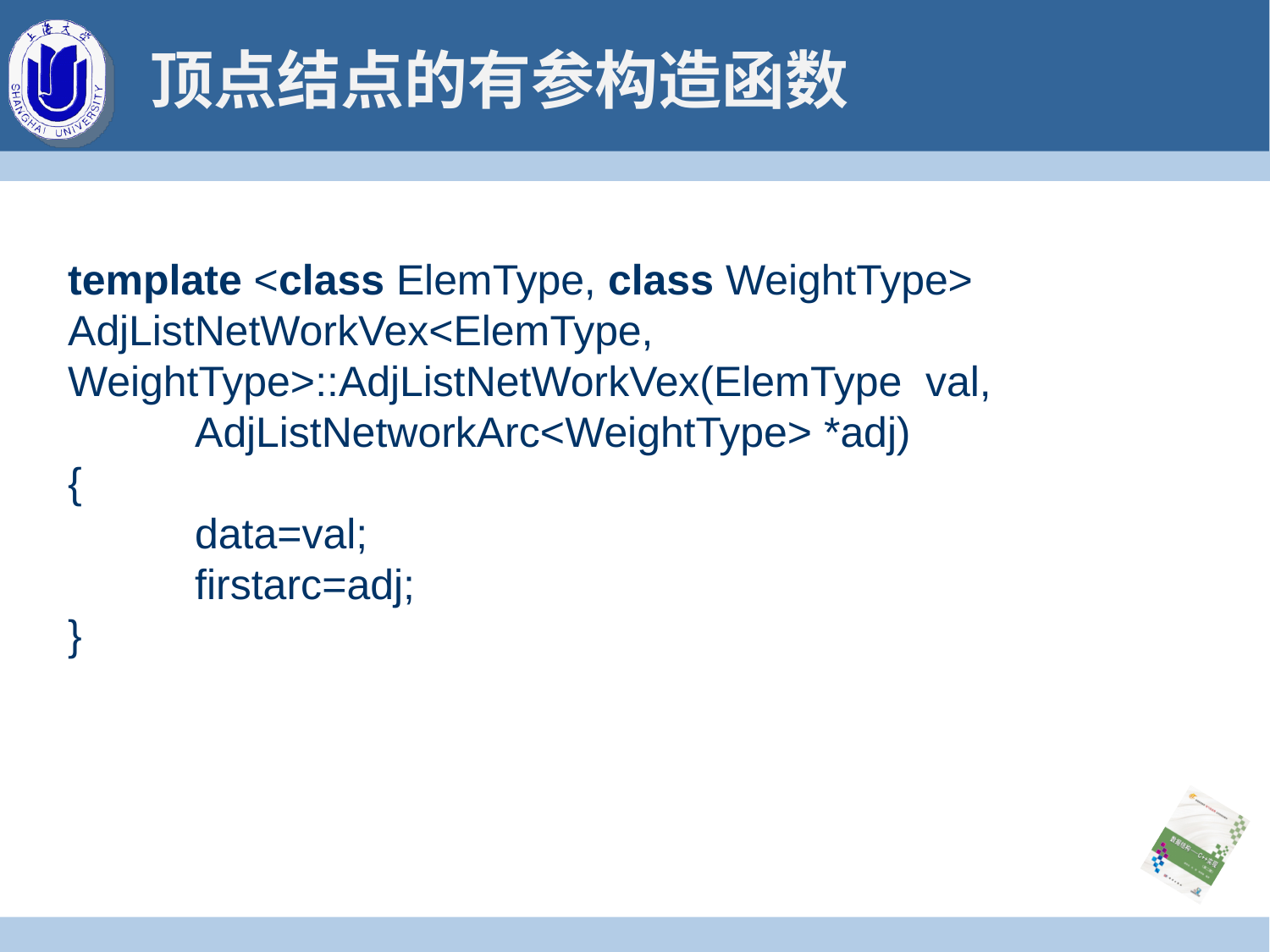

# 顶点结点的有参构造函数
template <class ElemType, class WeightType>
AdjListNetWorkVex<ElemType, WeightType>::AdjListNetWorkVex(ElemType  val,
	AdjListNetworkArc<WeightType> *adj)
{
	data=val;
	firstarc=adj;
}